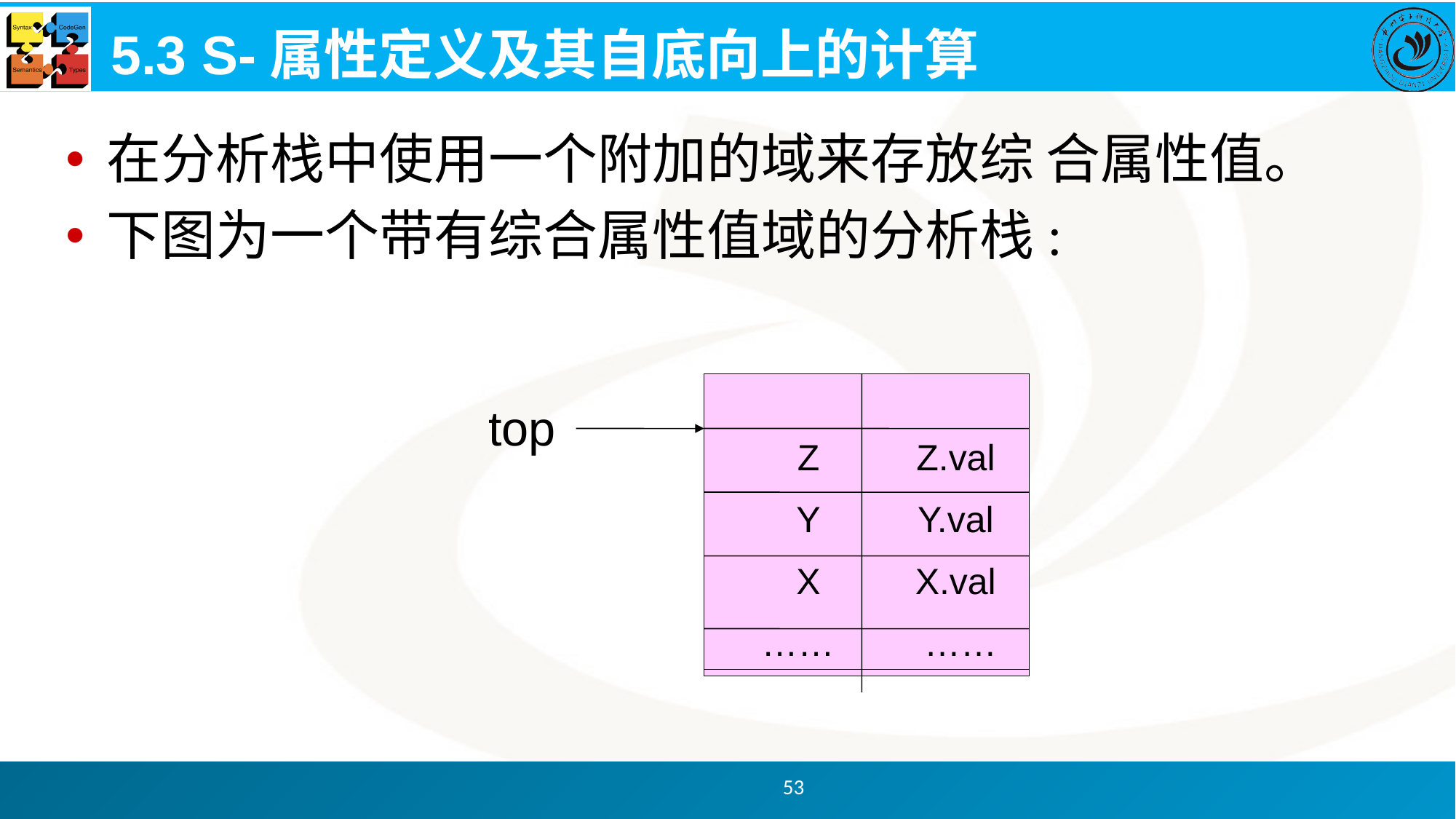

# 5.3 S-属性定义及其自底向上的计算
在分析栈中使用一个附加的域来存放综 合属性值。
下图为一个带有综合属性值域的分析栈:

top

     Z
     Y
     X
   ……
  Z.val
  Y.val
  X.val
   ……

53